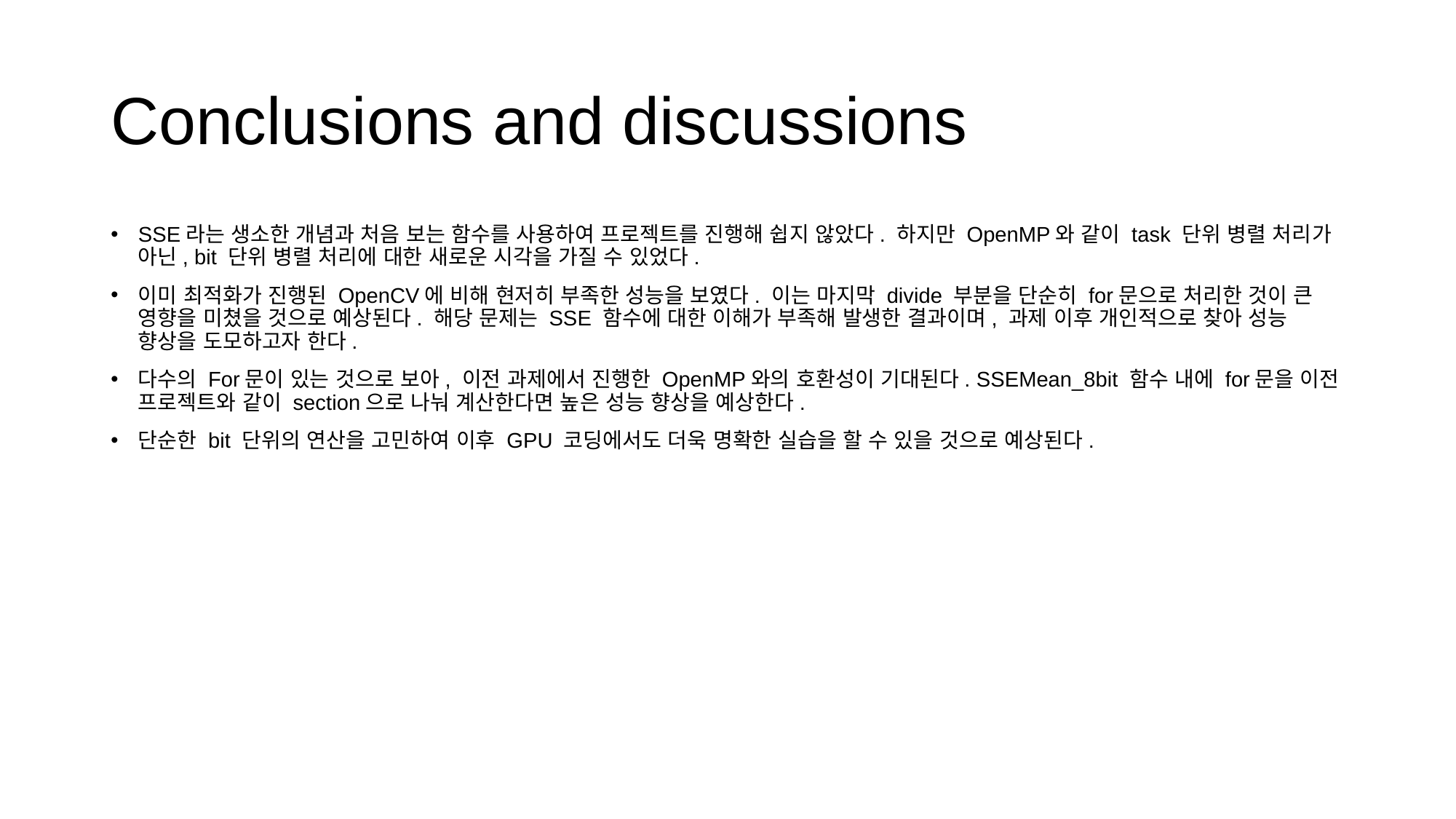

# Conclusions and discussions
SSE라는 생소한 개념과 처음 보는 함수를 사용하여 프로젝트를 진행해 쉽지 않았다. 하지만 OpenMP와 같이 task 단위 병렬 처리가 아닌, bit 단위 병렬 처리에 대한 새로운 시각을 가질 수 있었다.
이미 최적화가 진행된 OpenCV에 비해 현저히 부족한 성능을 보였다. 이는 마지막 divide 부분을 단순히 for문으로 처리한 것이 큰 영향을 미쳤을 것으로 예상된다. 해당 문제는 SSE 함수에 대한 이해가 부족해 발생한 결과이며, 과제 이후 개인적으로 찾아 성능 향상을 도모하고자 한다.
다수의 For문이 있는 것으로 보아, 이전 과제에서 진행한 OpenMP와의 호환성이 기대된다. SSEMean_8bit 함수 내에 for문을 이전 프로젝트와 같이 section으로 나눠 계산한다면 높은 성능 향상을 예상한다.
단순한 bit 단위의 연산을 고민하여 이후 GPU 코딩에서도 더욱 명확한 실습을 할 수 있을 것으로 예상된다.